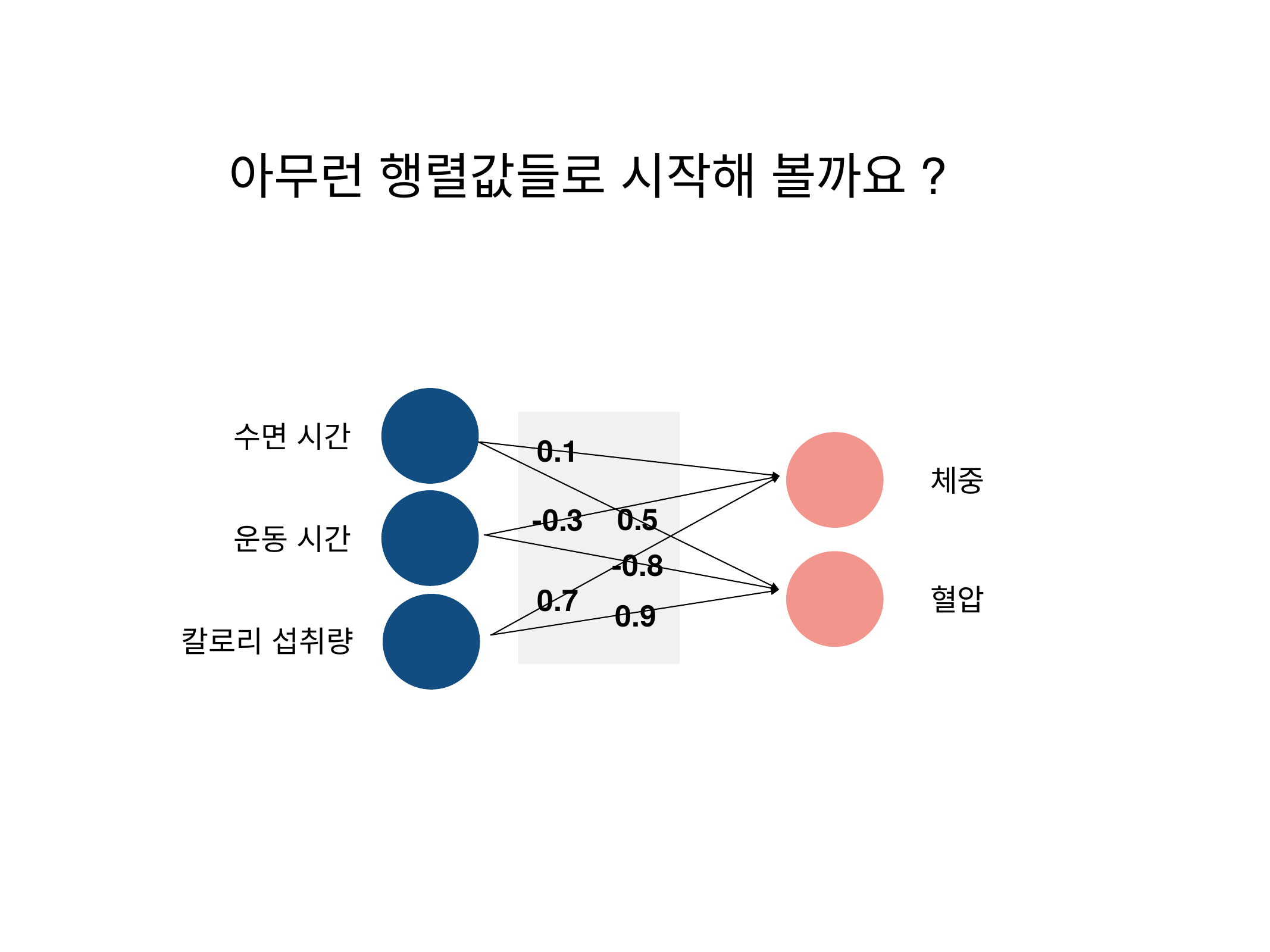

아무런 행렬값들로 시작해 볼까요?

수면 시간

체중

운동 시간

0.1

0.5
-0.3

-0.8
혈압
0.7

0.9
칼로리 섭취량